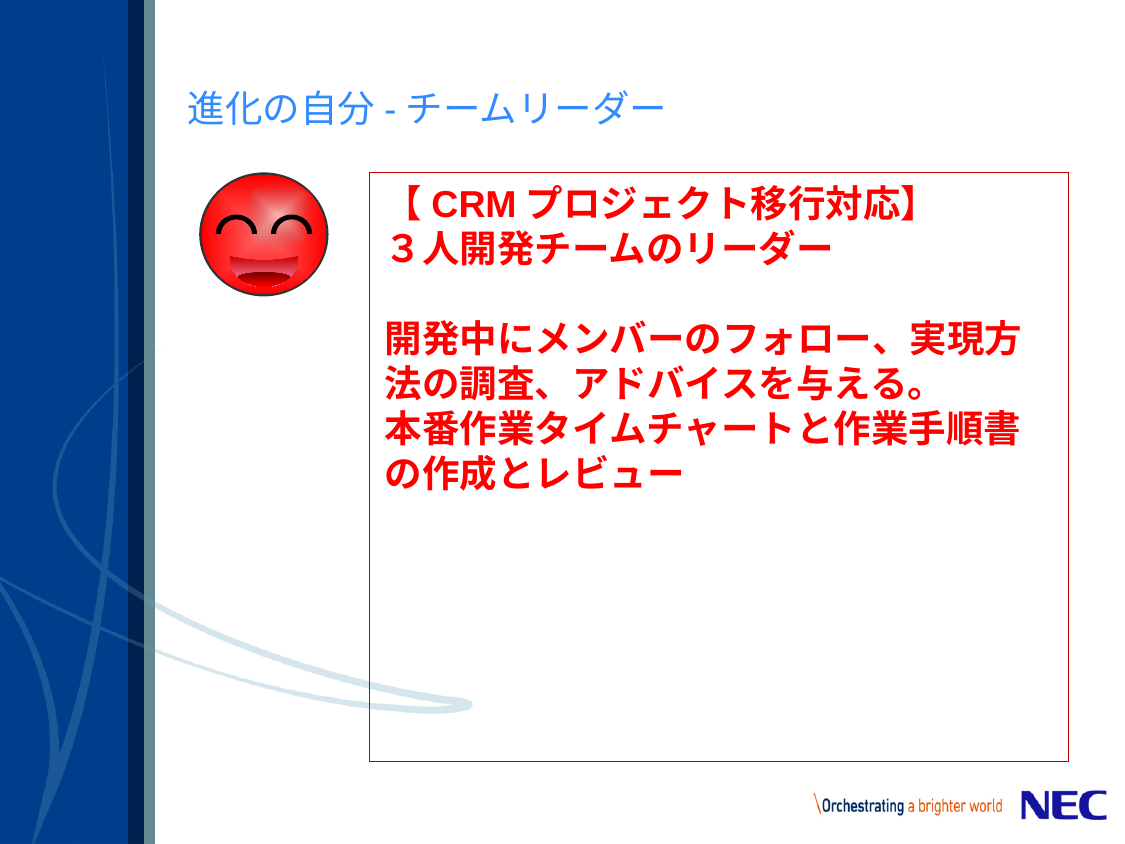

# 進化の自分-チームリーダー

【CRMプロジェクト移行対応】
３人開発チームのリーダー

開発中にメンバーのフォロー、実現方法の調査、アドバイスを与える。
本番作業タイムチャートと作業手順書の作成とレビュー